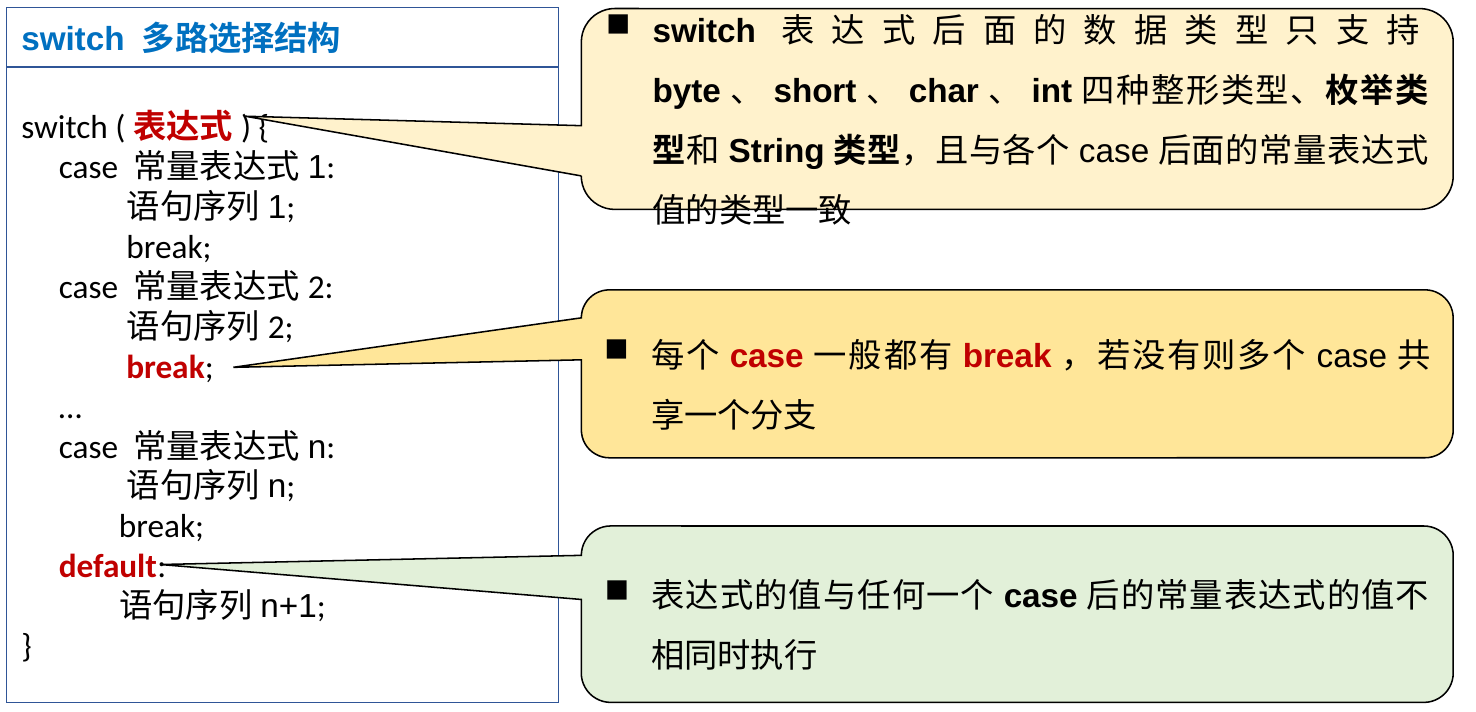

switch 多路选择结构
switch表达式后面的数据类型只支持byte、short、char、int四种整形类型、枚举类型和String类型，且与各个case后面的常量表达式值的类型一致
switch (表达式) {
     case 常量表达式1:
             语句序列1;
              break;
     case 常量表达式2:
             语句序列2;
              break;
     …
     case 常量表达式n:
             语句序列n;
             break;
     default:
            语句序列n+1;
}
每个case一般都有break，若没有则多个case共享一个分支
表达式的值与任何一个case后的常量表达式的值不相同时执行